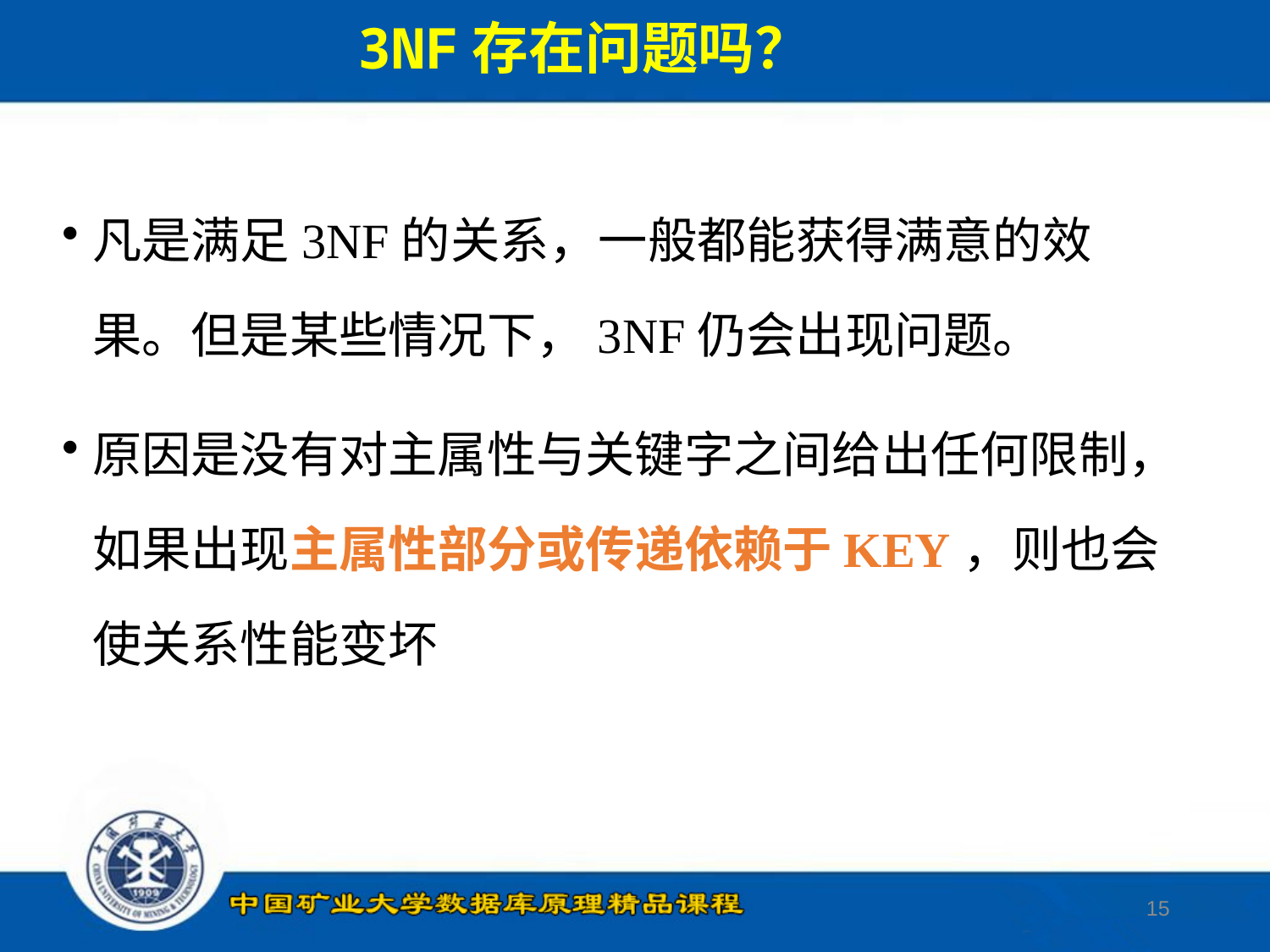

3NF存在问题吗？
凡是满足3NF的关系，一般都能获得满意的效果。但是某些情况下，3NF仍会出现问题。
原因是没有对主属性与关键字之间给出任何限制，如果出现主属性部分或传递依赖于KEY，则也会使关系性能变坏
15